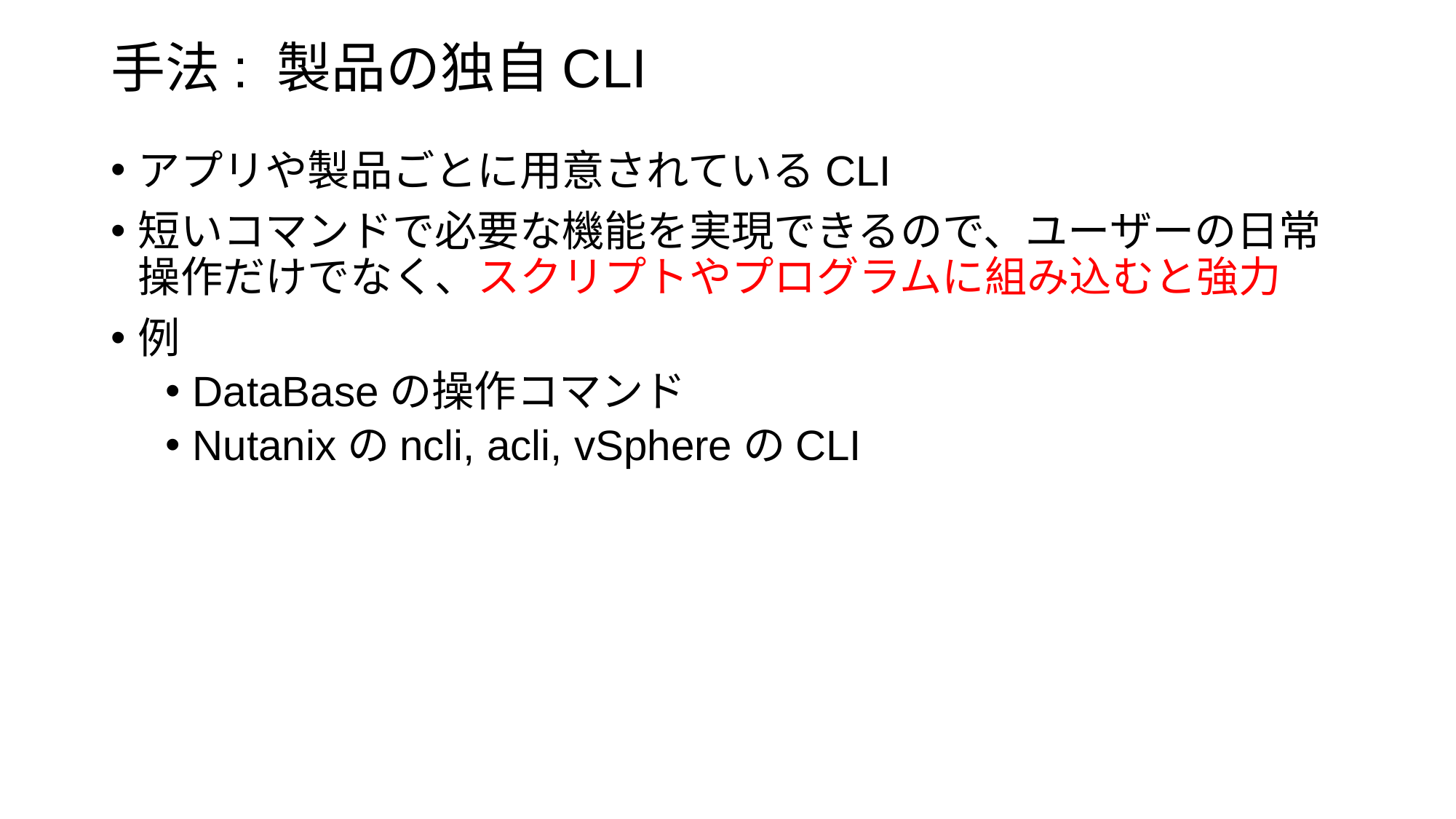

# 手法: 製品の独自CLI
アプリや製品ごとに用意されているCLI
短いコマンドで必要な機能を実現できるので、ユーザーの日常操作だけでなく、スクリプトやプログラムに組み込むと強力
例
DataBaseの操作コマンド
Nutanixのncli, acli, vSphereのCLI